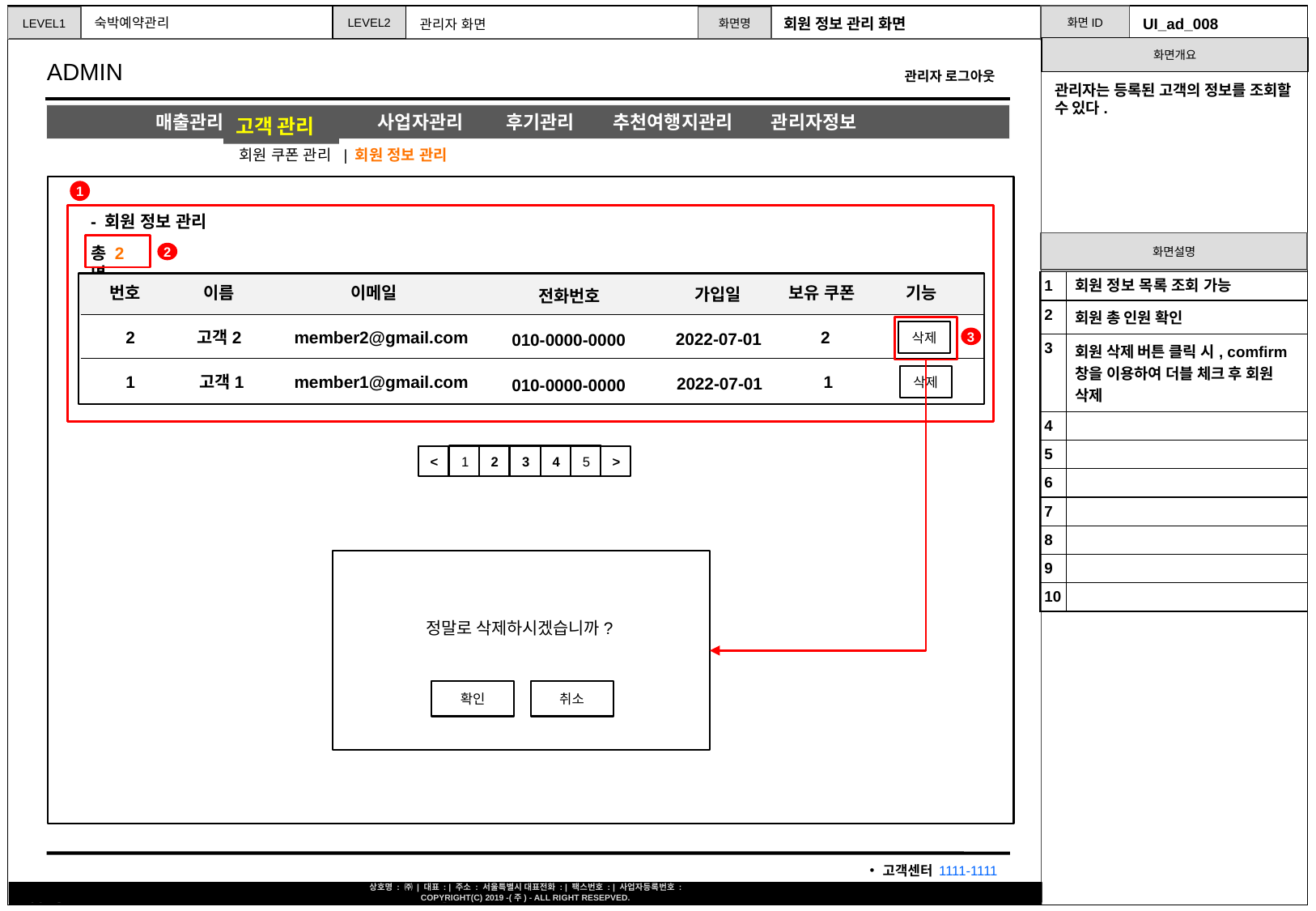

회원 정보 관리 화면
UI_ad_008
숙박예약관리
관리자 화면
관리자는 등록된 고객의 정보를 조회할 수 있다.
고객 관리
회원 쿠폰 관리  | 회원 정보 관리

1
- 회원 정보 관리

총 2 명
2
| 1 | 회원 정보 목록 조회 가능 |
| --- | --- |
| 2 | 회원 총 인원 확인 |
| 3 | 회원 삭제 버튼 클릭 시, comfirm창을 이용하여 더블 체크 후 회원 삭제 |
| 4 |  |
| 5 |  |
| 6 |  |
| 7 |  |
| 8 |  |
| 9 |  |
| 10 |  |

번호
이름
이메일
보유 쿠폰
기능
가입일
전화번호

2
member2@gmail.com
고객2
2
삭제
2022-07-01
010-0000-0000
3
1
고객1
1
member1@gmail.com
삭제
2022-07-01
010-0000-0000
1
2
3
4
5
<
>

정말로 삭제하시겠습니까?
확인
취소